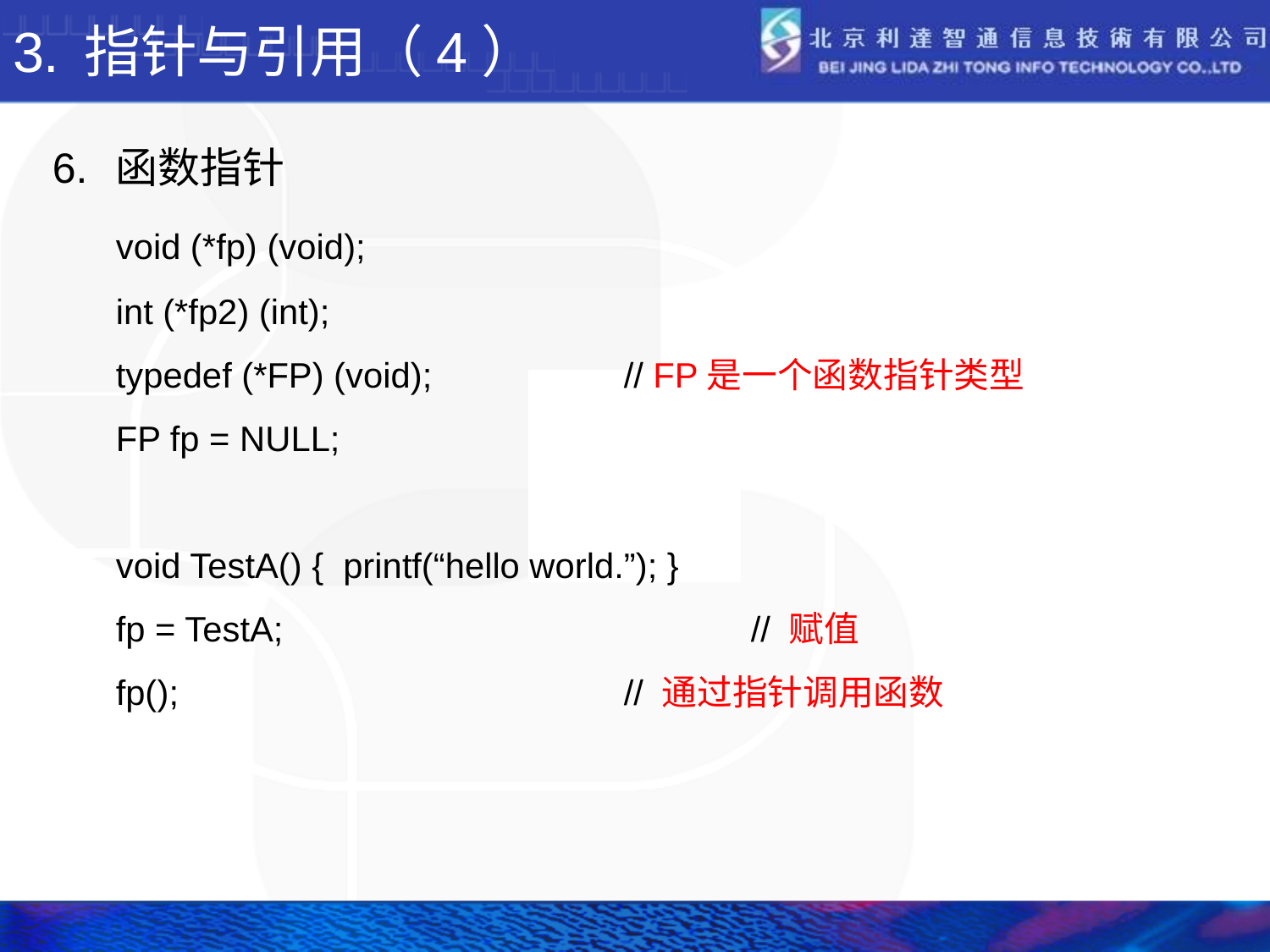

# 指针与引用（4）
函数指针
	void (*fp) (void);
	int (*fp2) (int);
	typedef (*FP) (void);	   	// FP是一个函数指针类型
	FP fp = NULL;

	void TestA() {  printf(“hello world.”); }
	fp = TestA;				// 赋值
	fp();				// 通过指针调用函数